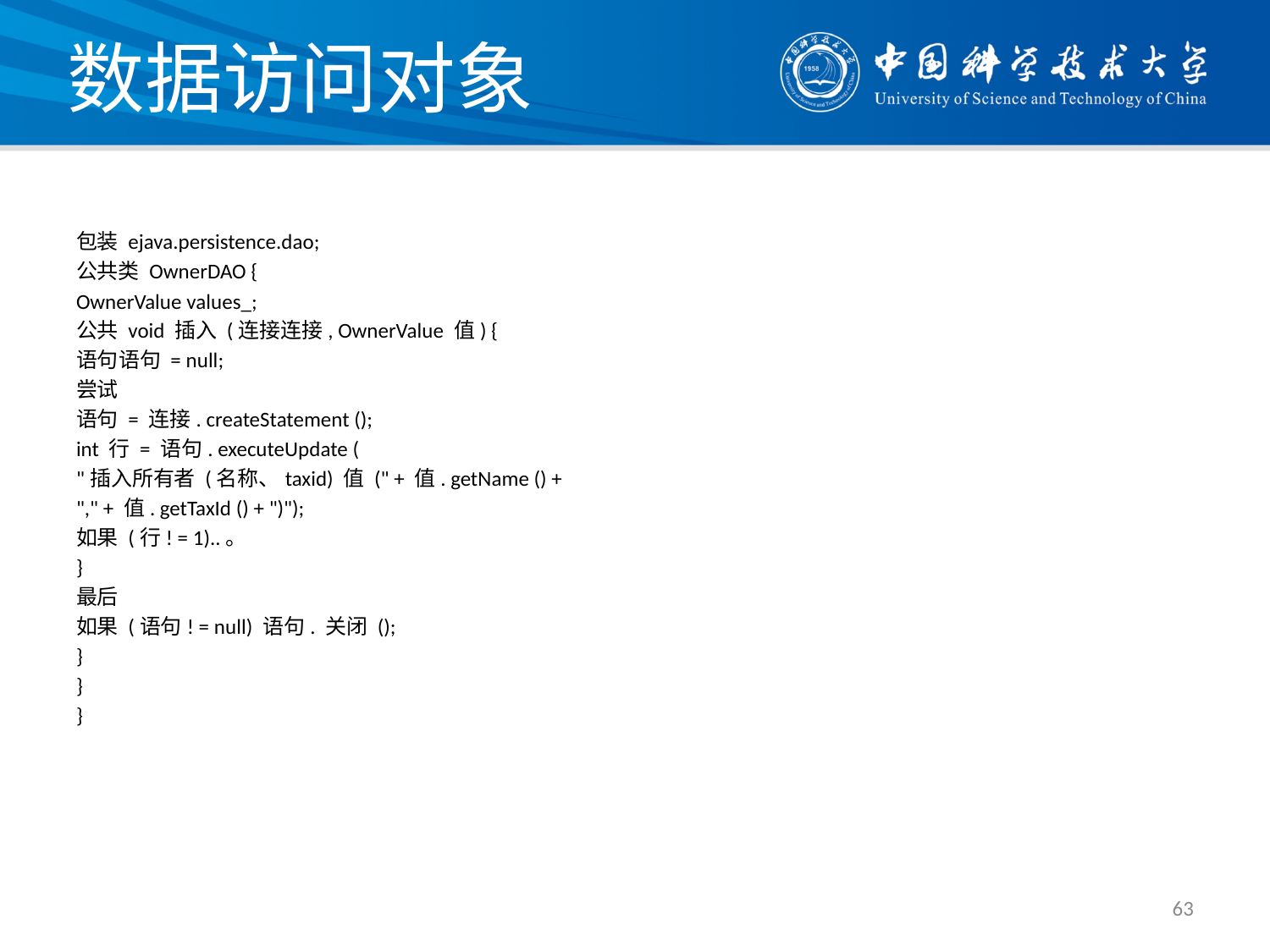

# 数据访问对象
包装 ejava.persistence.dao;
公共类 OwnerDAO {
OwnerValue values_;
公共 void 插入 (连接连接, OwnerValue 值) {
语句语句 = null;
尝试
语句 = 连接. createStatement ();
int 行 = 语句. executeUpdate (
"插入所有者 (名称、taxid) 值 (" + 值. getName () +
"," + 值. getTaxId () + ")");
如果 (行! = 1)..。
}
最后
如果 (语句! = null) 语句. 关闭 ();
}
}
}
63